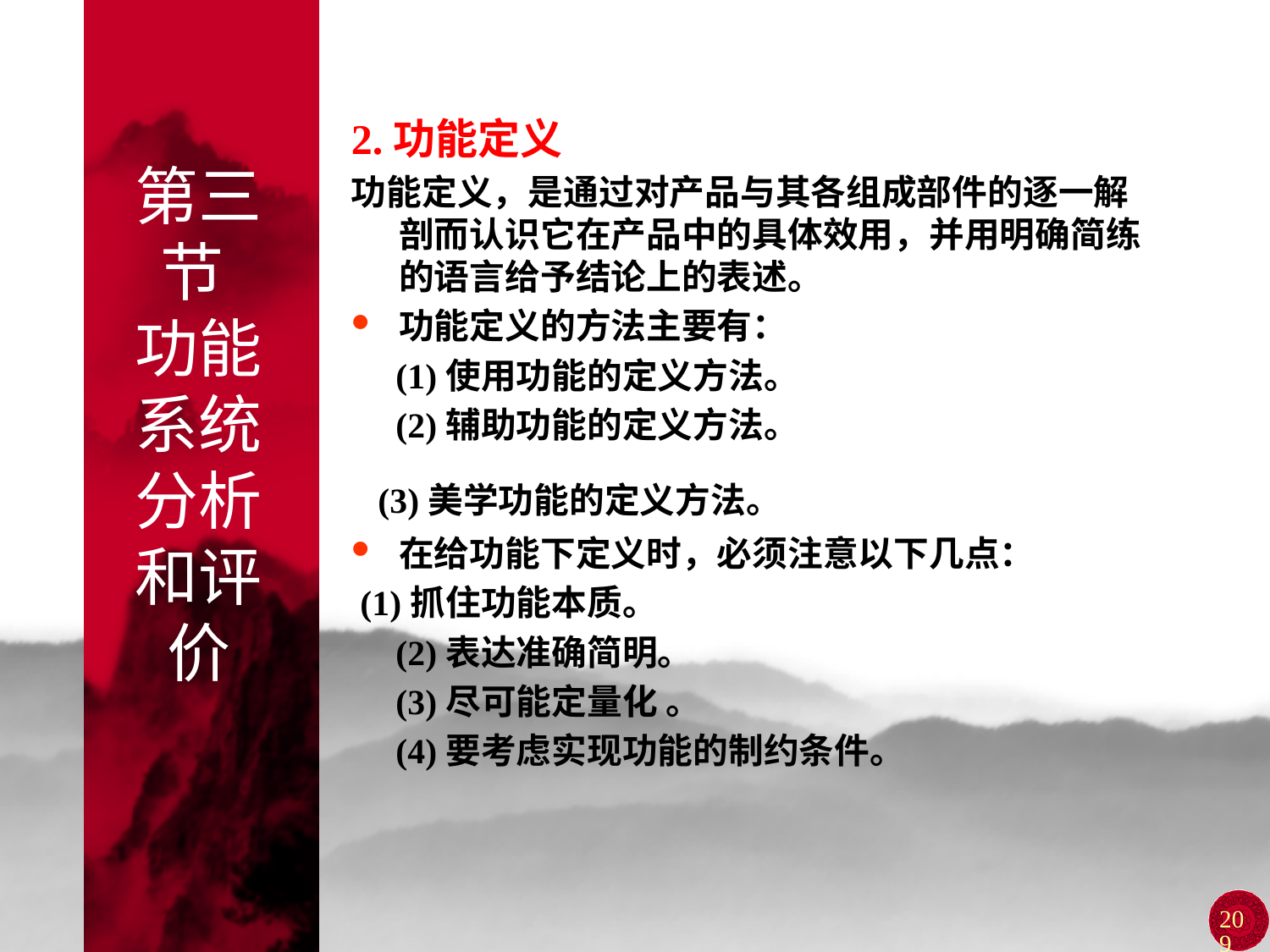

# 第三节  功能系统分析和评价
2.功能定义
功能定义，是通过对产品与其各组成部件的逐一解剖而认识它在产品中的具体效用，并用明确简练的语言给予结论上的表述。
功能定义的方法主要有：
     (1)使用功能的定义方法。
     (2)辅助功能的定义方法。
   (3)美学功能的定义方法。
在给功能下定义时，必须注意以下几点：
 (1)抓住功能本质。
     (2)表达准确简明。
     (3)尽可能定量化 。
     (4)要考虑实现功能的制约条件。
209